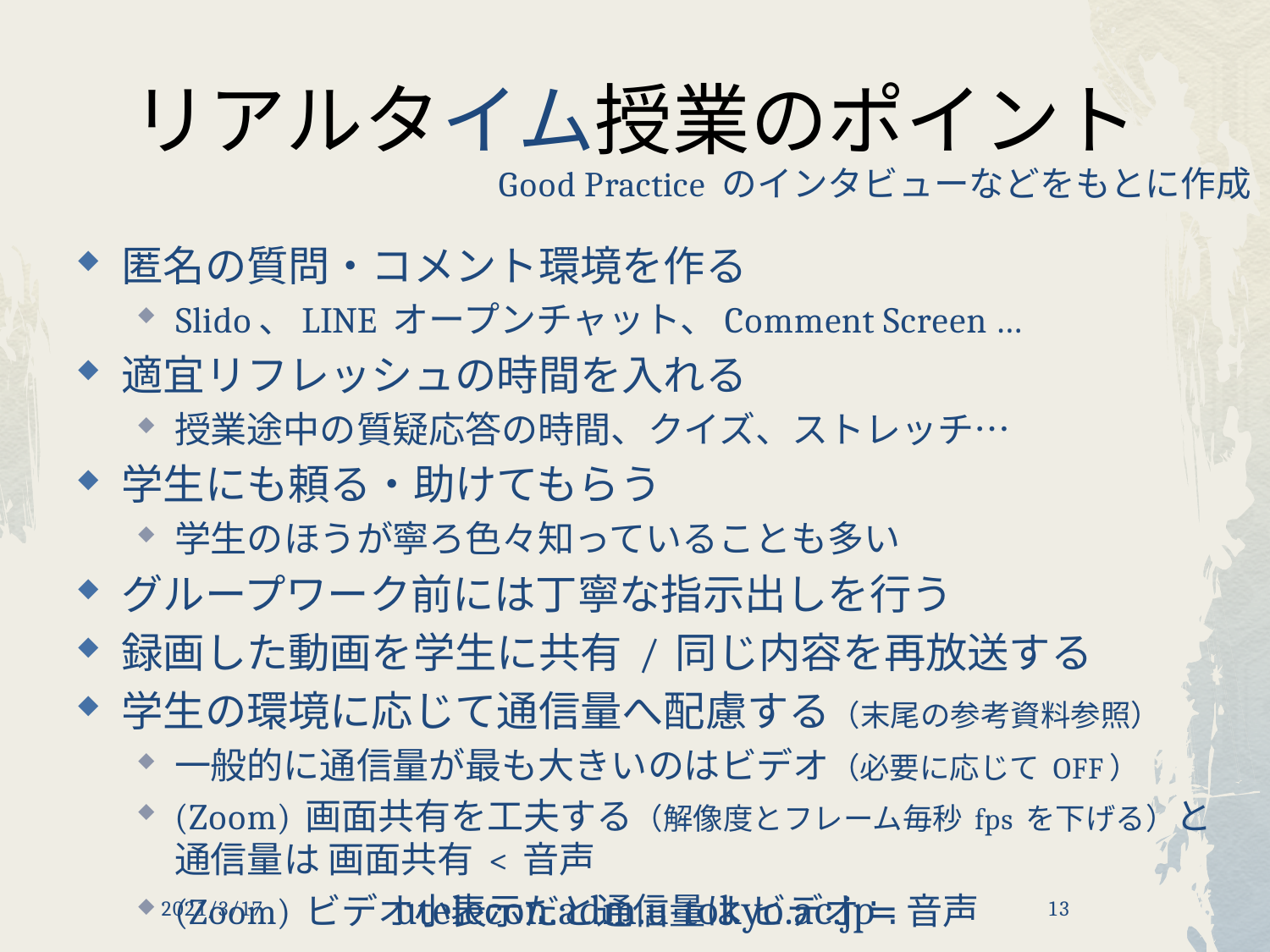

# リアルタイム授業のポイント
Good Practice のインタビューなどをもとに作成
匿名の質問・コメント環境を作る
Slido、LINE オープンチャット、Comment Screen …
適宜リフレッシュの時間を入れる
授業途中の質疑応答の時間、クイズ、ストレッチ…
学生にも頼る・助けてもらう
学生のほうが寧ろ色々知っていることも多い
グループワーク前には丁寧な指示出しを行う
録画した動画を学生に共有 / 同じ内容を再放送する
学生の環境に応じて通信量へ配慮する（末尾の参考資料参照）
一般的に通信量が最も大きいのはビデオ（必要に応じて OFF）
(Zoom) 画面共有を工夫する（解像度とフレーム毎秒 fps を下げる）と通信量は 画面共有 < 音声
(Zoom) ビデオ小表示だと通信量は ビデオ ≒ 音声

2021/3/17
utelecon.adm.u-tokyo.ac.jp
13